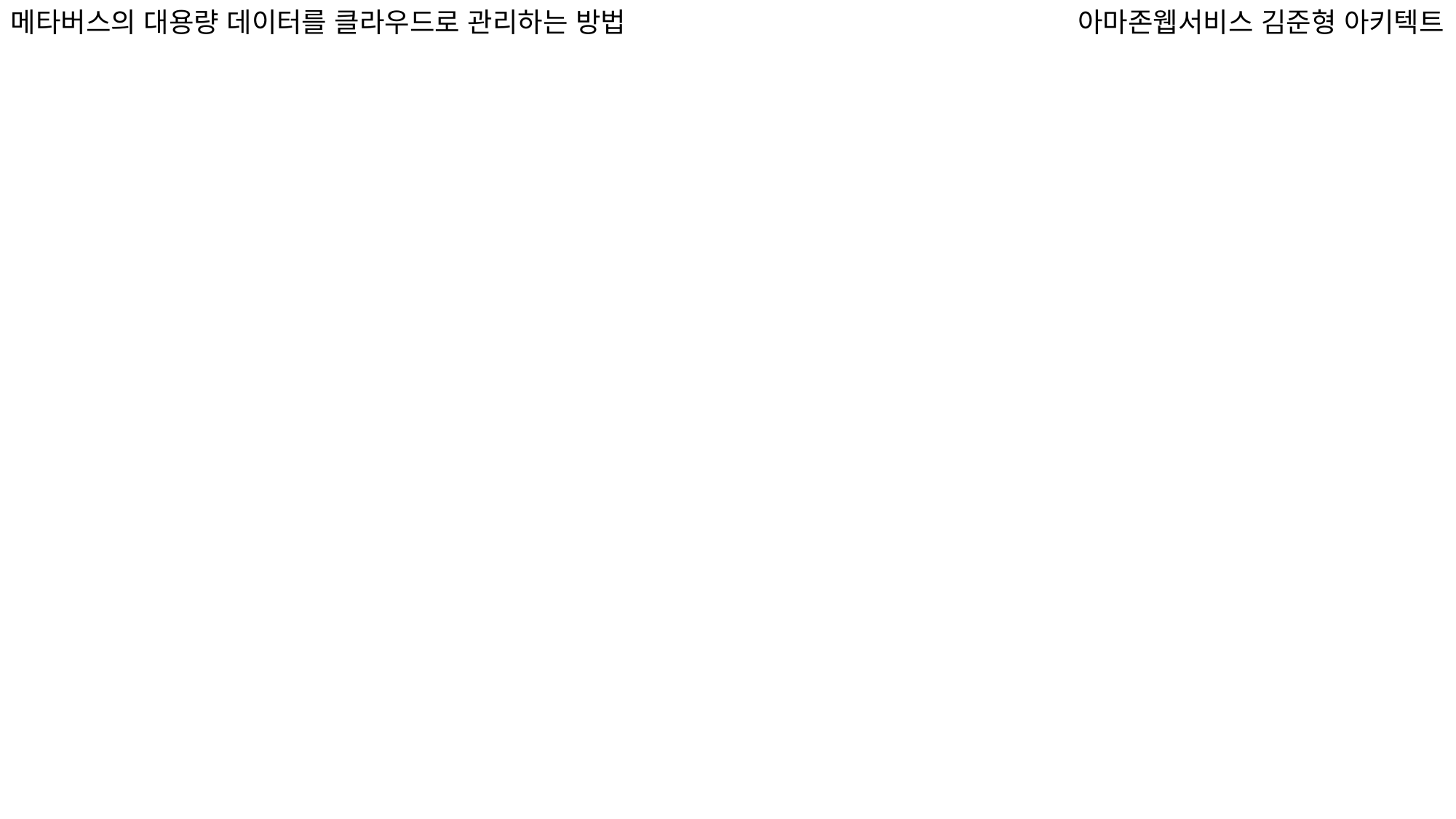

메타버스의 대용량 데이터를 클라우드로 관리하는 방법
아마존웹서비스 김준형 아키텍트